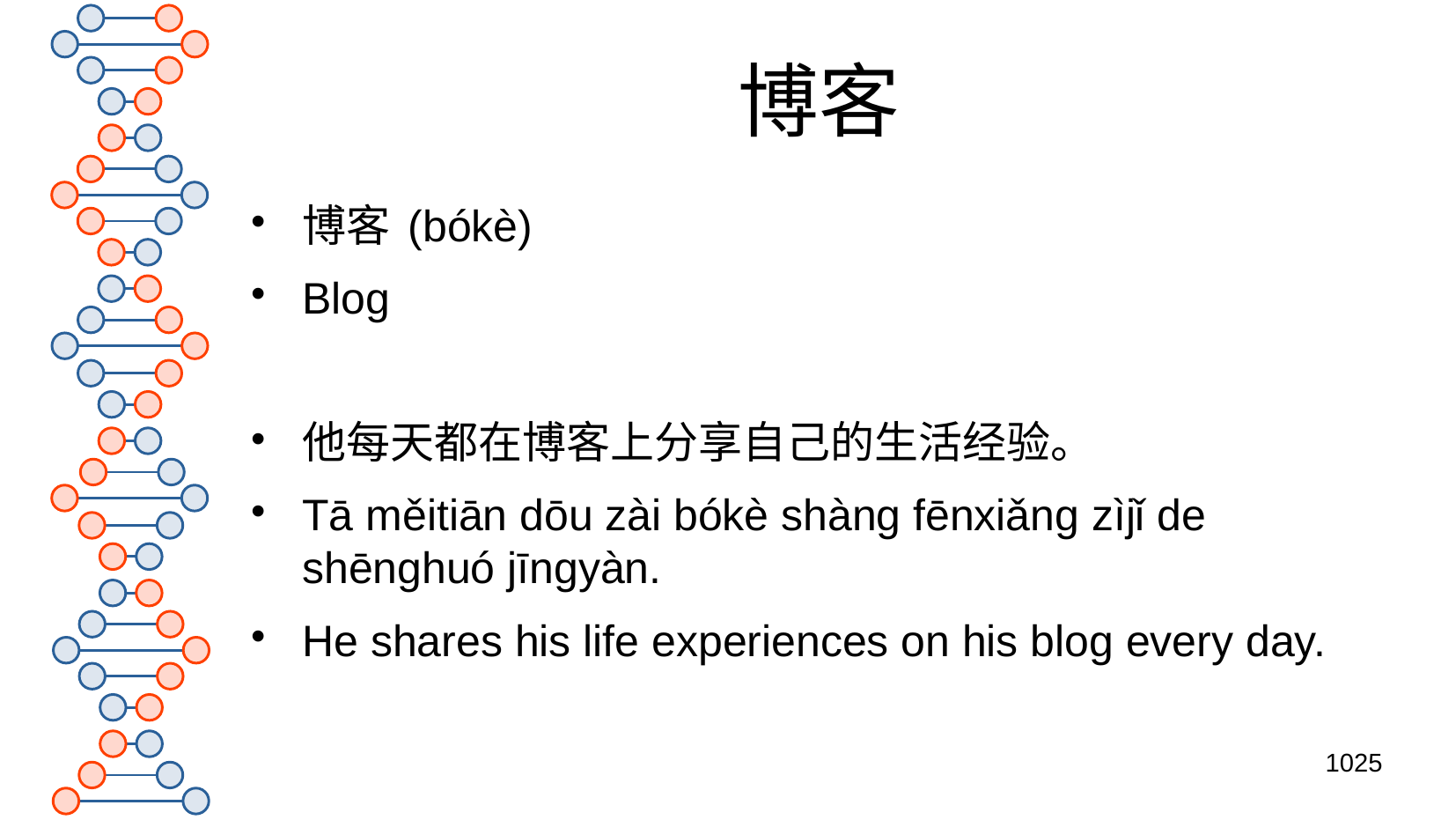

# 博客
博客 (bókè)
Blog

他每天都在博客上分享自己的生活经验。
Tā měitiān dōu zài bókè shàng fēnxiǎng zìjǐ de shēnghuó jīngyàn.
He shares his life experiences on his blog every day.

1025